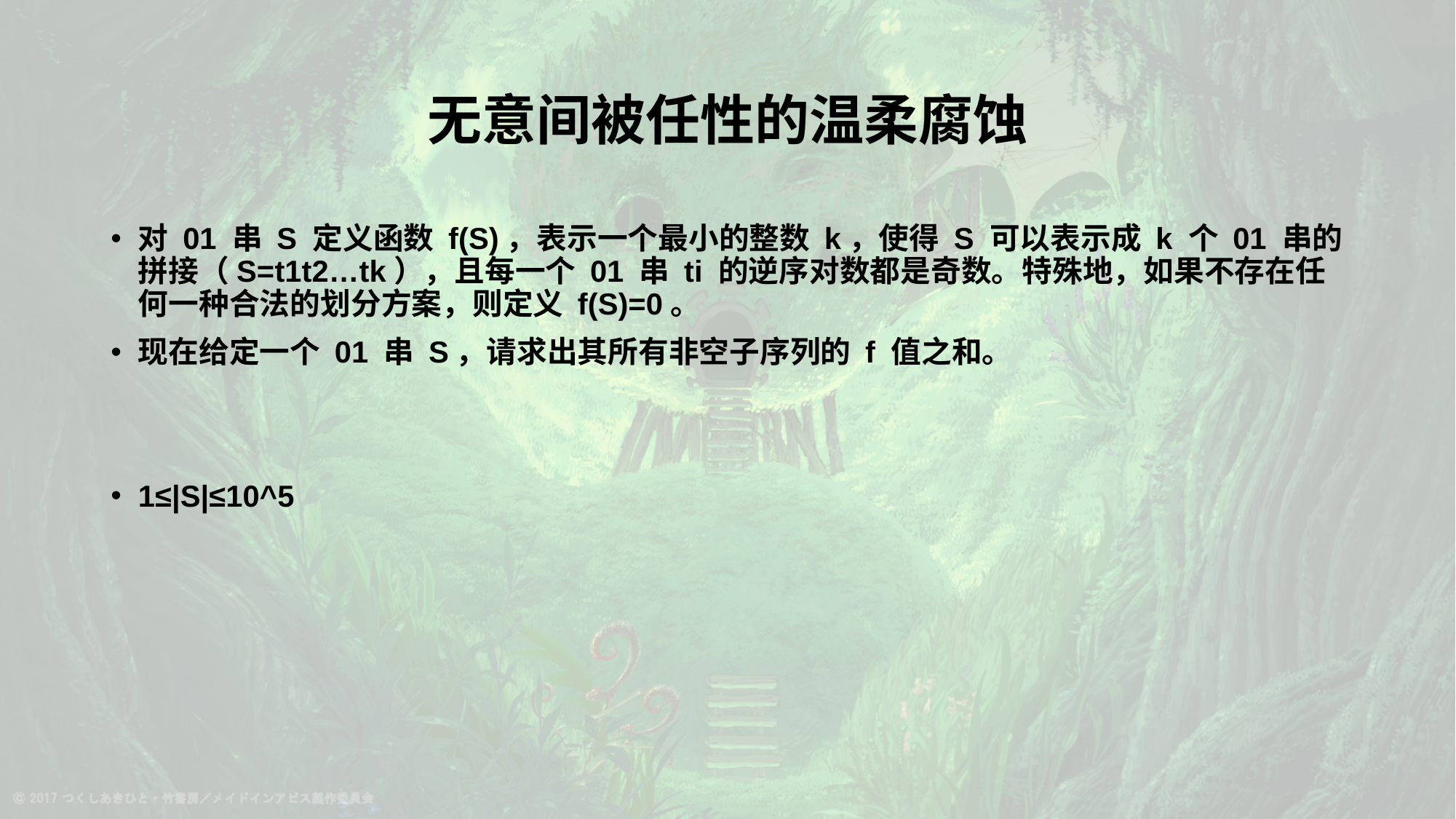

# 无意间被任性的温柔腐蚀
对 01 串 S 定义函数 f(S)，表示一个最小的整数 k，使得 S 可以表示成 k 个 01 串的拼接（S=t1t2…tk），且每一个 01 串 ti 的逆序对数都是奇数。特殊地，如果不存在任何一种合法的划分方案，则定义 f(S)=0。
现在给定一个 01 串 S，请求出其所有非空子序列的 f 值之和。

1≤|S|≤10^5